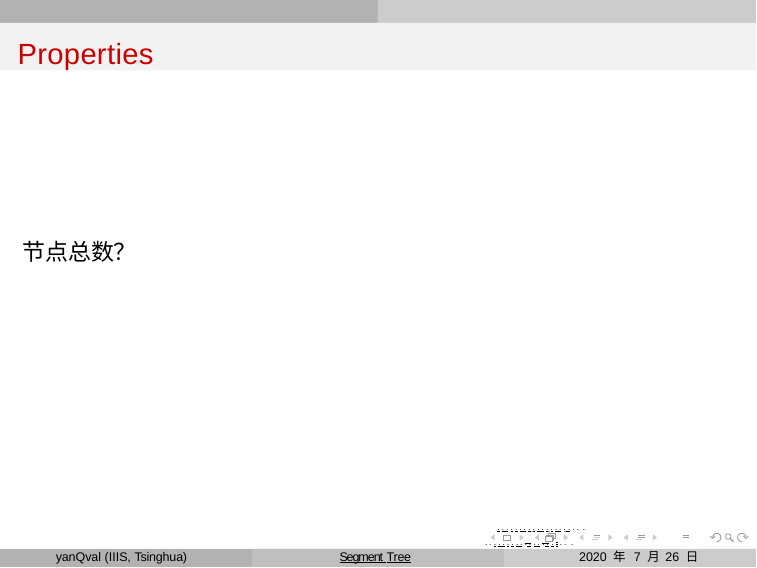

Properties
节点总数？
. . . . . . . . . . . . . . . . . . . .
. . . . . . . . . . . . . . . . . . . .
2020 年  7 月 26 日	3 / 29

yanQval (IIIS, Tsinghua)
Segment Tree